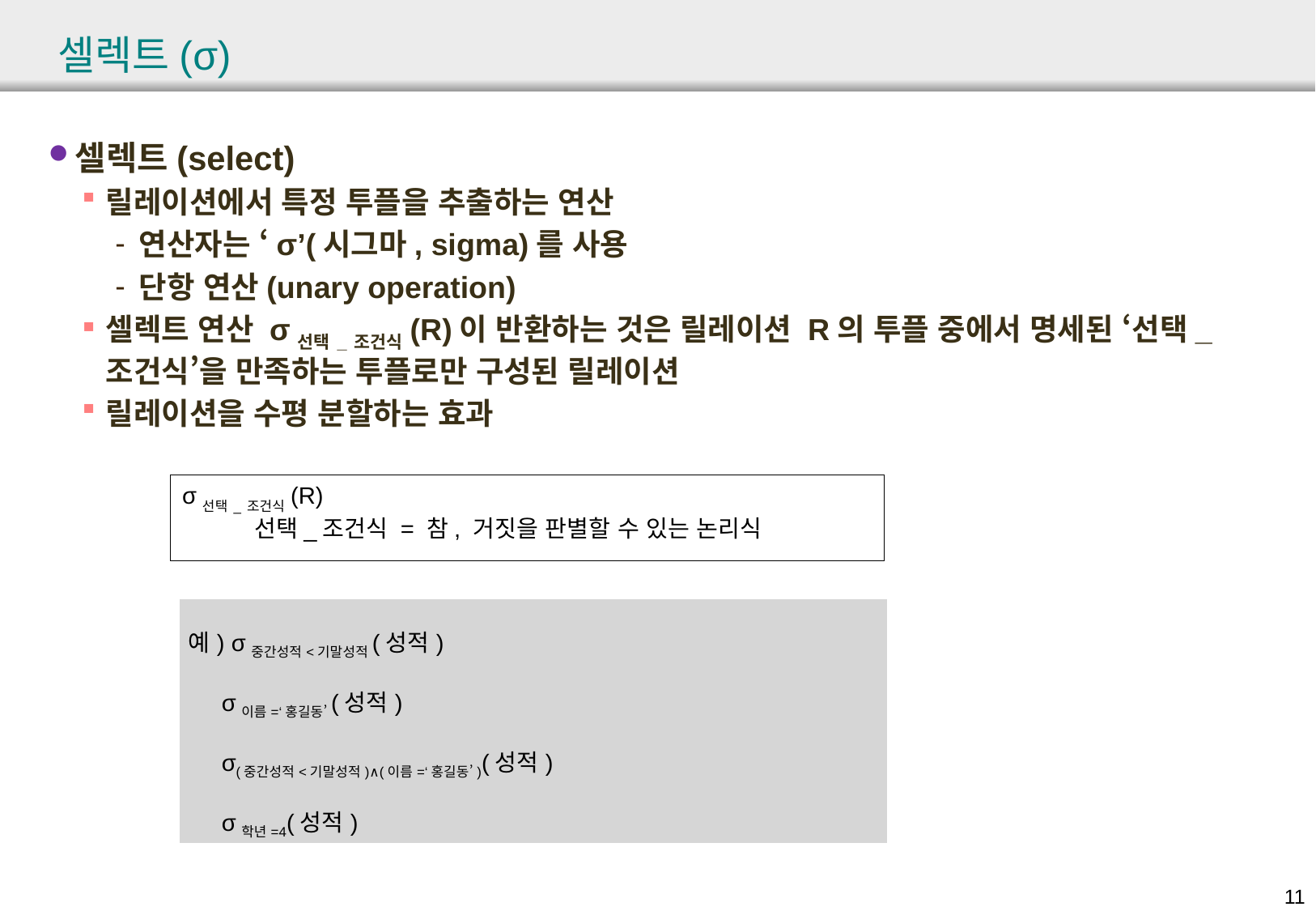

# 셀렉트(σ)
셀렉트(select)
릴레이션에서 특정 투플을 추출하는 연산
연산자는 ‘σ’(시그마, sigma)를 사용
단항 연산(unary operation)
셀렉트 연산 σ선택_조건식(R)이 반환하는 것은 릴레이션 R의 투플 중에서 명세된 ‘선택_조건식’을 만족하는 투플로만 구성된 릴레이션
릴레이션을 수평 분할하는 효과

σ선택_조건식(R)
          선택_조건식 = 참, 거짓을 판별할 수 있는 논리식
| 예) σ중간성적<기말성적(성적) σ이름=‘홍길동’(성적) σ(중간성적<기말성적)∧(이름=‘홍길동’)(성적) σ학년=4(성적) |
| --- |